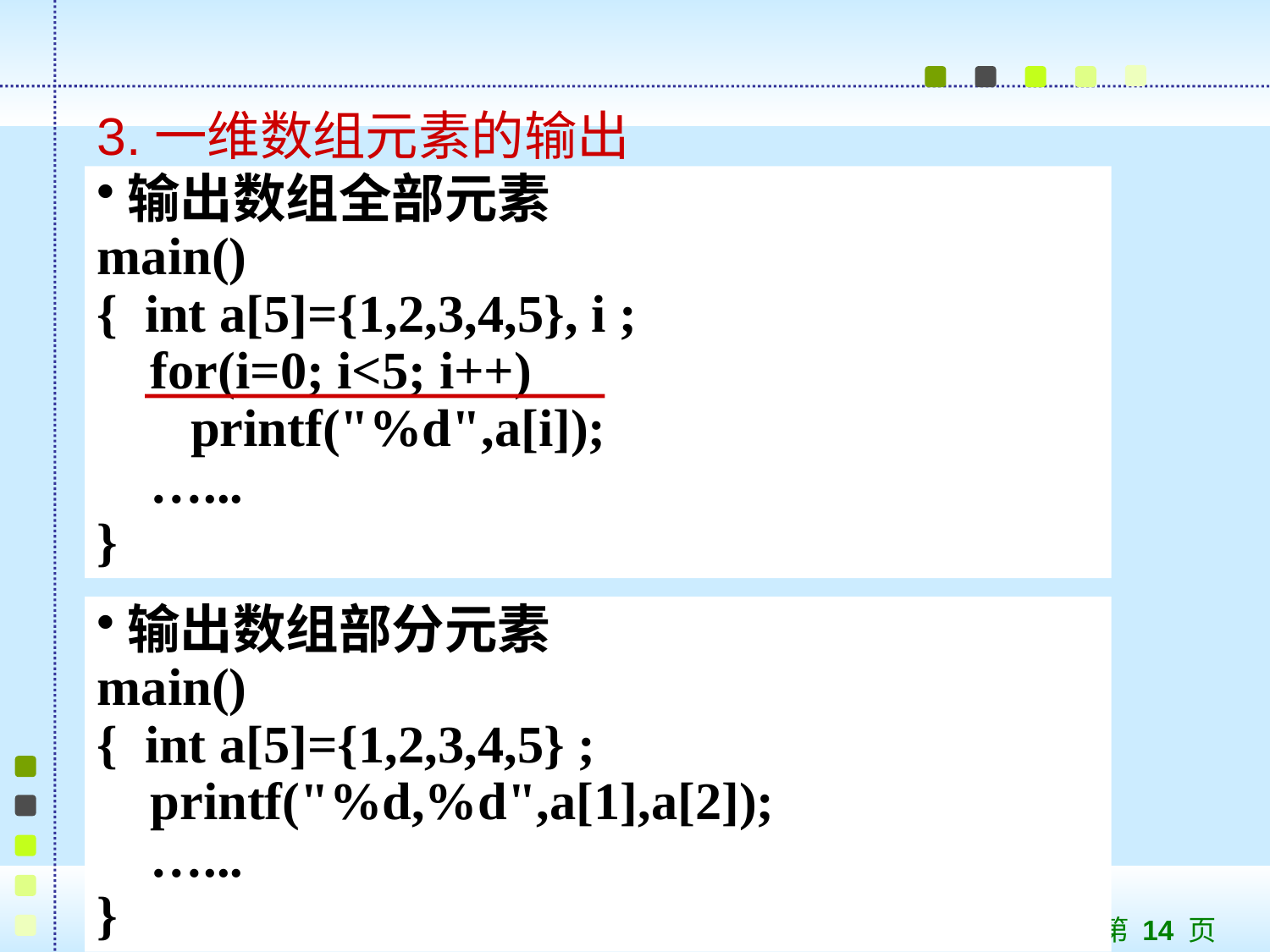

3.一维数组元素的输出
输出数组全部元素
main()
{  int a[5]={1,2,3,4,5}, i ;
    for(i=0; i<5; i++)
       printf("%d",a[i]);
    …...
}

输出数组部分元素
main()
{  int a[5]={1,2,3,4,5} ;
    printf("%d,%d",a[1],a[2]);
    …...
}
共 53 页   第 14 页